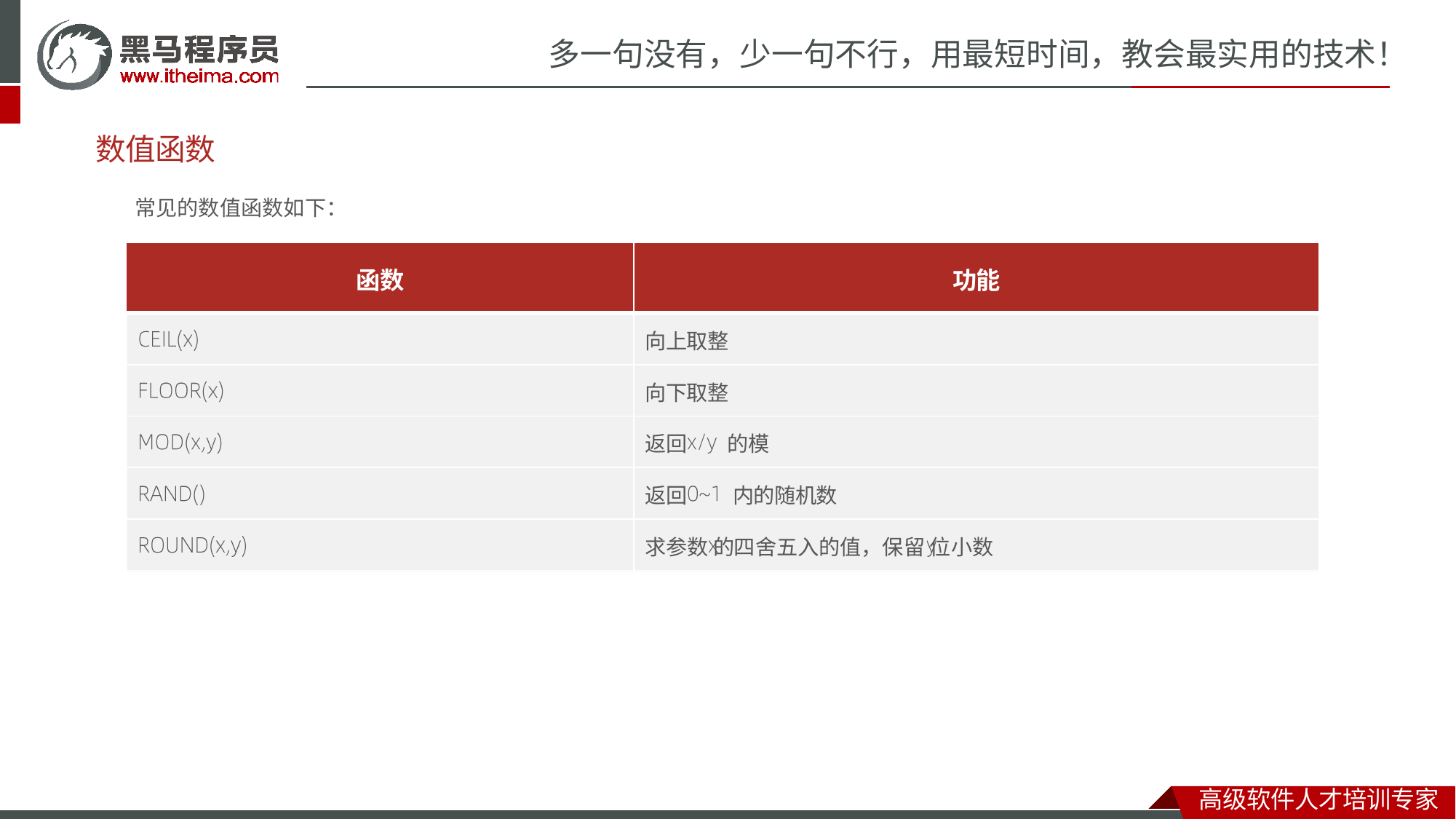

# 多一句没有，少一句不行，用最短时间，教会最实用的技术！

数值函数
常见的数值函数如下：
| 函数 | 功能 |
| --- | --- |
|  | 向上取整 |
|  | 向下取整 |
|  | 返回 的模 |
|  | 返回 内的随机数 |
|  | 求参数 的四舍五入的值，保留 位小数 |

高级软件人才培训专家